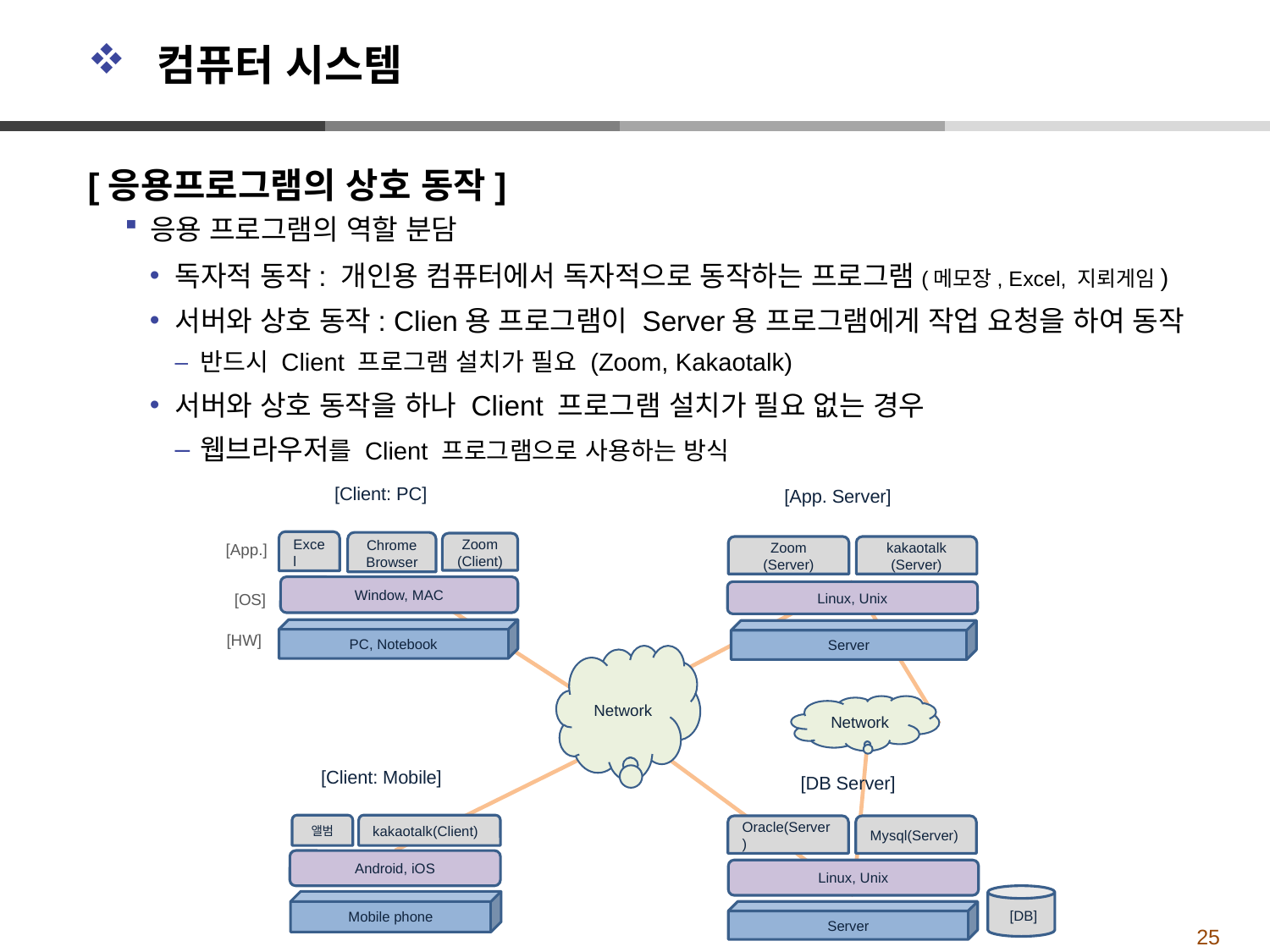

# 컴퓨터 시스템
[응용프로그램의 상호 동작]
응용 프로그램의 역할 분담
독자적 동작: 개인용 컴퓨터에서 독자적으로 동작하는 프로그램(메모장, Excel, 지뢰게임)
서버와 상호 동작: Clien용 프로그램이 Server용 프로그램에게 작업 요청을 하여 동작
반드시 Client 프로그램 설치가 필요 (Zoom, Kakaotalk)
서버와 상호 동작을 하나 Client 프로그램 설치가 필요 없는 경우
웹브라우저를 Client 프로그램으로 사용하는 방식
 [Client: PC]
Excel
Chrome
Browser
[App.]
Zoom
(Client)
Window, MAC
[OS]
PC, Notebook
 [HW]
 [App. Server]
Zoom
(Server)
kakaotalk
(Server)
Linux, Unix
Server
Network
 [Client: Mobile]
앨범
kakaotalk(Client)
Android, iOS
Mobile phone
 [DB Server]
Oracle(Server)
Mysql(Server)
Linux, Unix
 [DB]
Server
Network